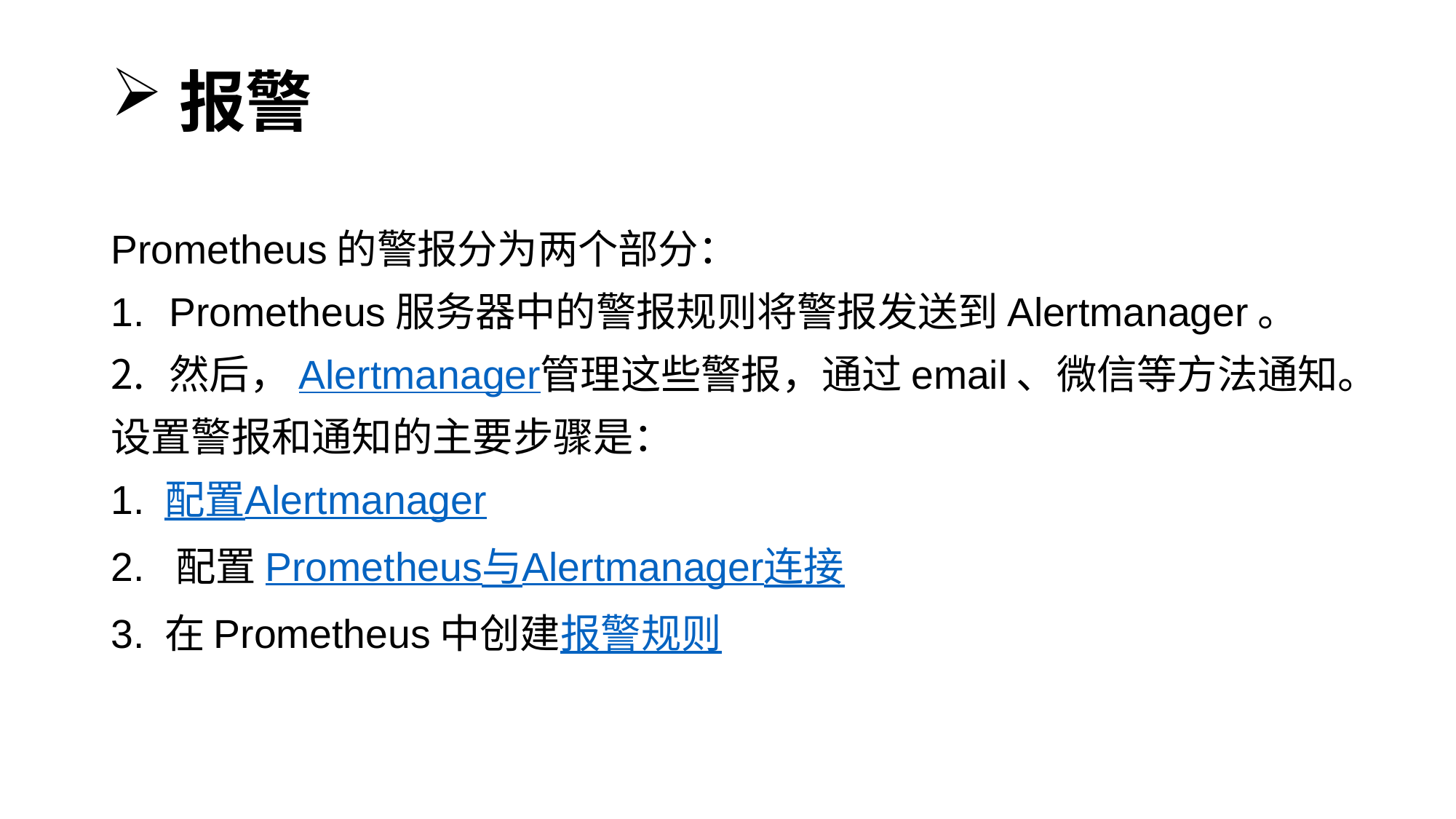

# 报警
Prometheus的警报分为两个部分：
Prometheus服务器中的警报规则将警报发送到Alertmanager。
然后，Alertmanager管理这些警报，通过email、微信等方法通知。
设置警报和通知的主要步骤是：
1. 配置Alertmanager
2.  配置Prometheus与Alertmanager连接
3. 在Prometheus中创建报警规则